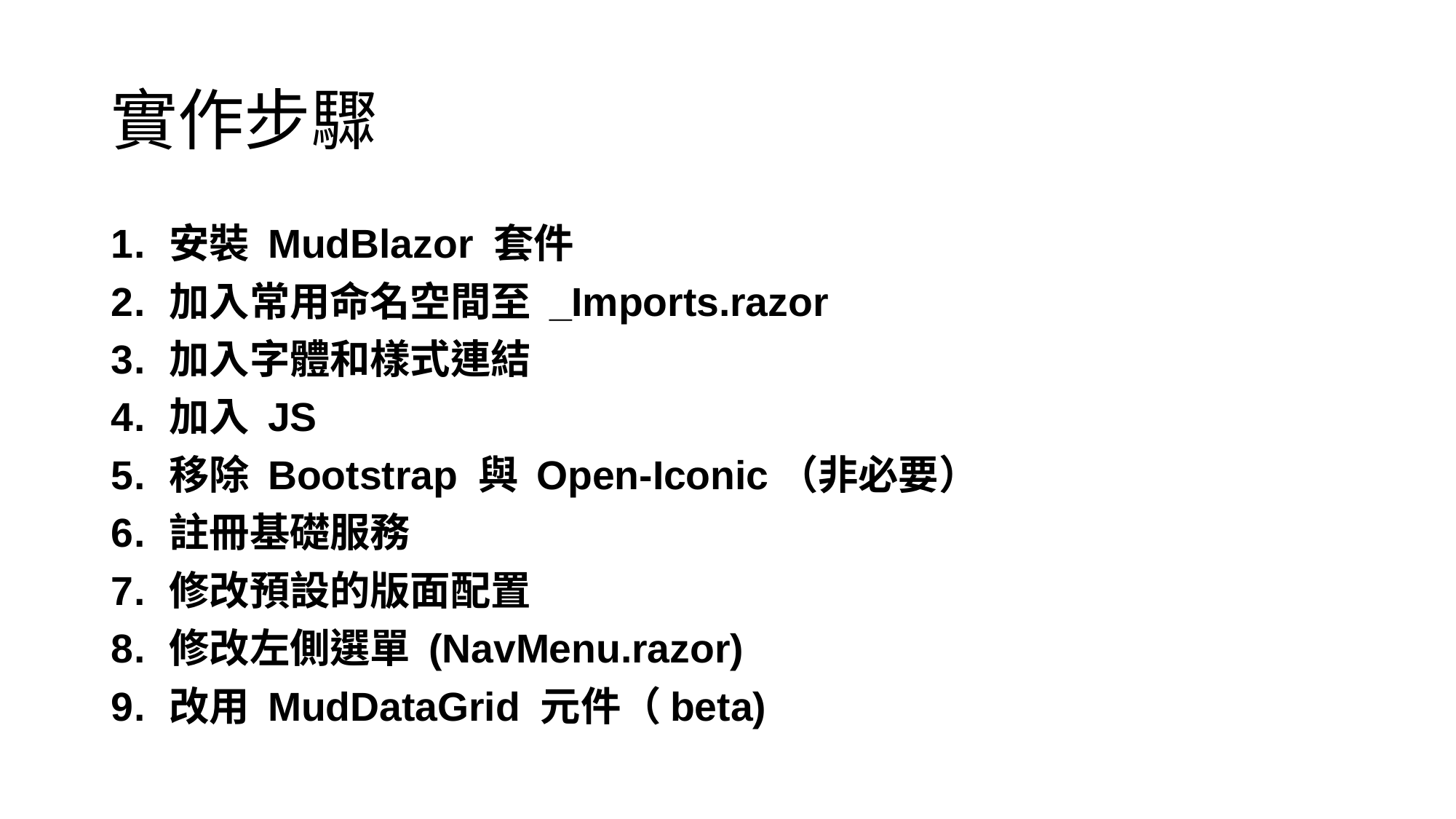

# 實作步驟
安裝 MudBlazor 套件
加入常用命名空間至 _Imports.razor
加入字體和樣式連結
加入 JS
移除 Bootstrap 與 Open-Iconic（非必要）
註冊基礎服務
修改預設的版面配置
修改左側選單 (NavMenu.razor)
改用 MudDataGrid 元件（beta)